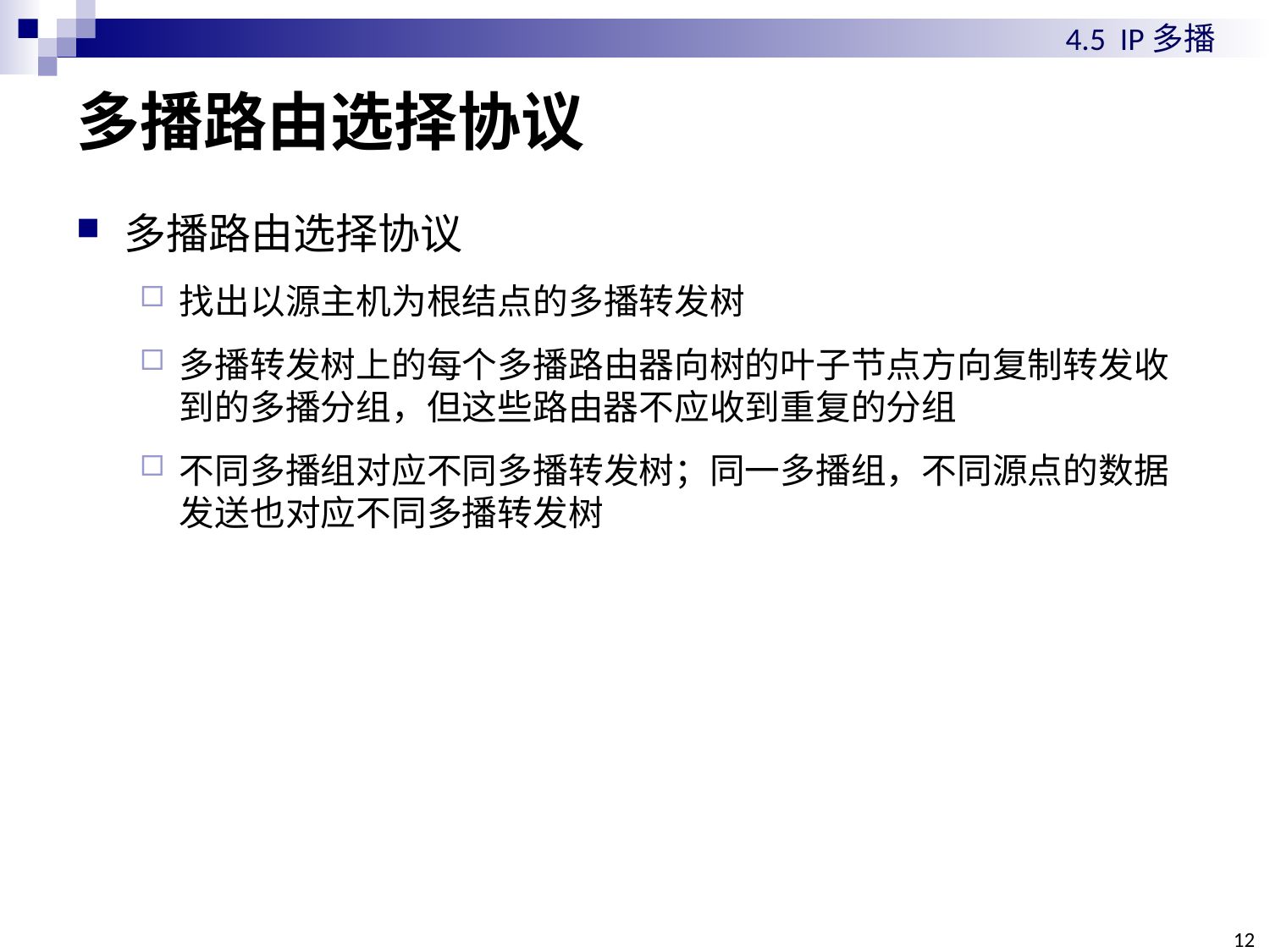

4.5  IP多播
# 多播路由选择协议
多播路由选择协议
找出以源主机为根结点的多播转发树
多播转发树上的每个多播路由器向树的叶子节点方向复制转发收到的多播分组，但这些路由器不应收到重复的分组
不同多播组对应不同多播转发树；同一多播组，不同源点的数据发送也对应不同多播转发树
12